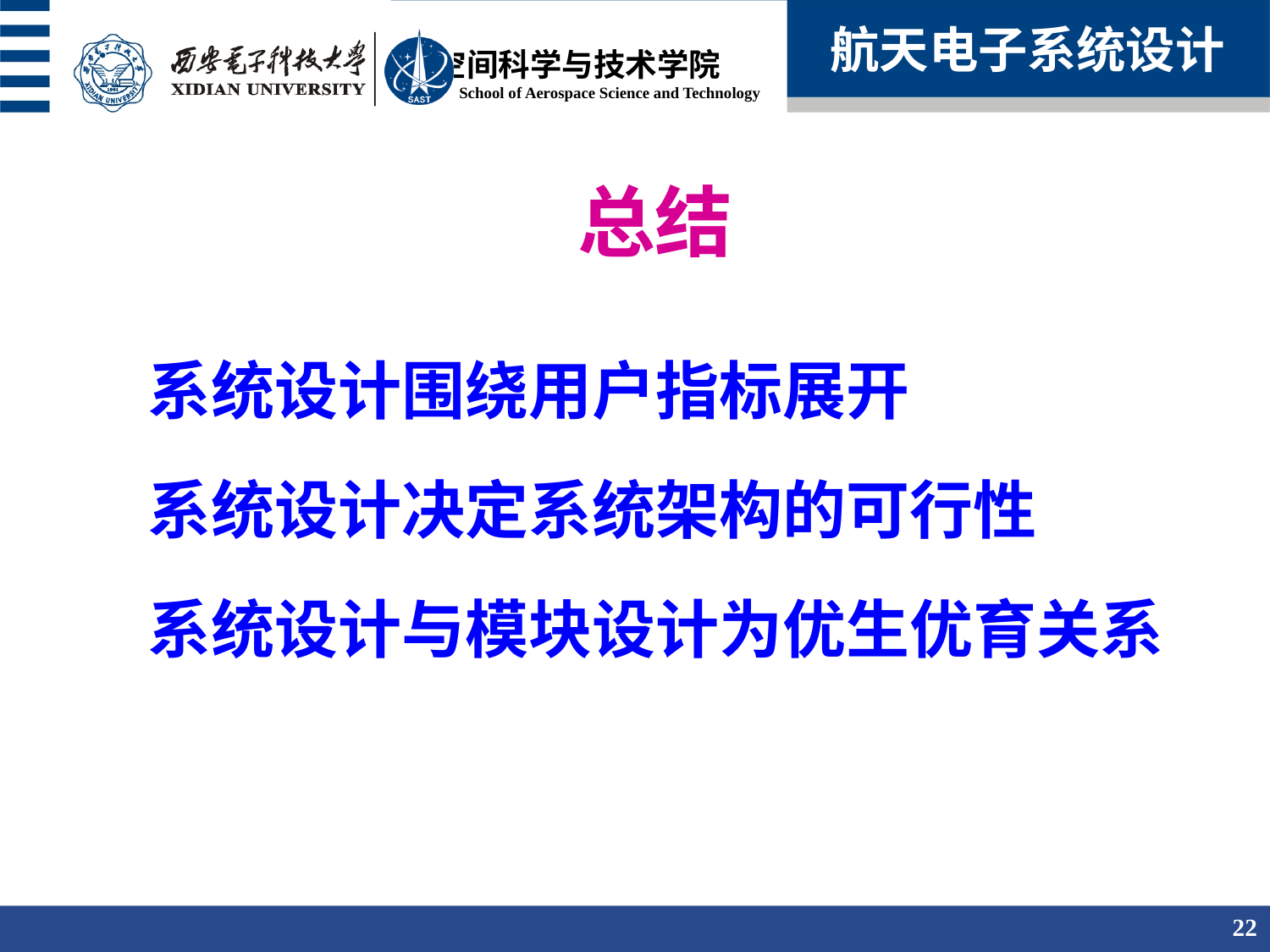

航天电子系统设计
总结
系统设计围绕用户指标展开
系统设计决定系统架构的可行性
系统设计与模块设计为优生优育关系